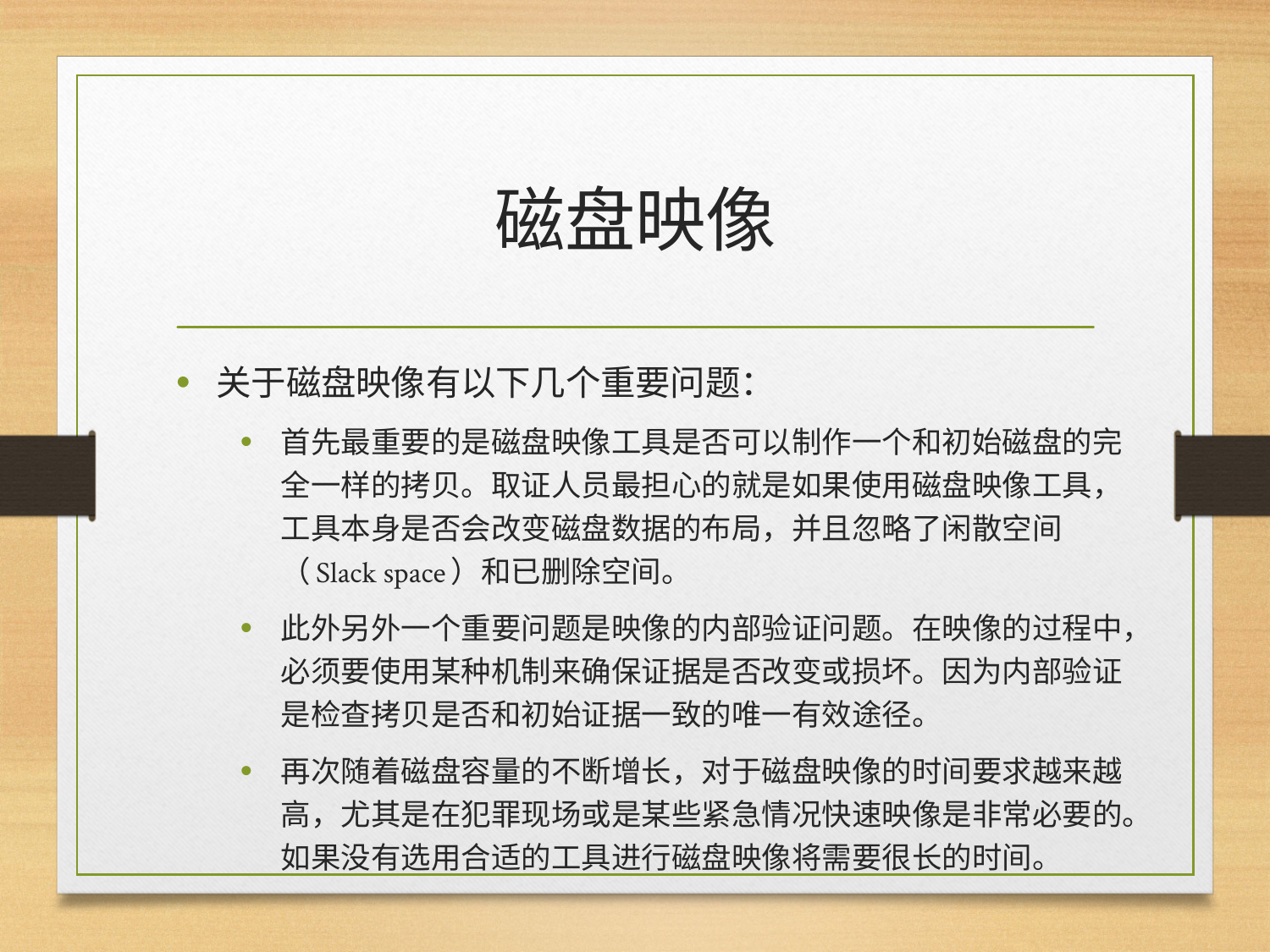

# 磁盘映像
关于磁盘映像有以下几个重要问题：
首先最重要的是磁盘映像工具是否可以制作一个和初始磁盘的完全一样的拷贝。取证人员最担心的就是如果使用磁盘映像工具，工具本身是否会改变磁盘数据的布局，并且忽略了闲散空间（Slack space）和已删除空间。
此外另外一个重要问题是映像的内部验证问题。在映像的过程中，必须要使用某种机制来确保证据是否改变或损坏。因为内部验证是检查拷贝是否和初始证据一致的唯一有效途径。
再次随着磁盘容量的不断增长，对于磁盘映像的时间要求越来越高，尤其是在犯罪现场或是某些紧急情况快速映像是非常必要的。如果没有选用合适的工具进行磁盘映像将需要很长的时间。